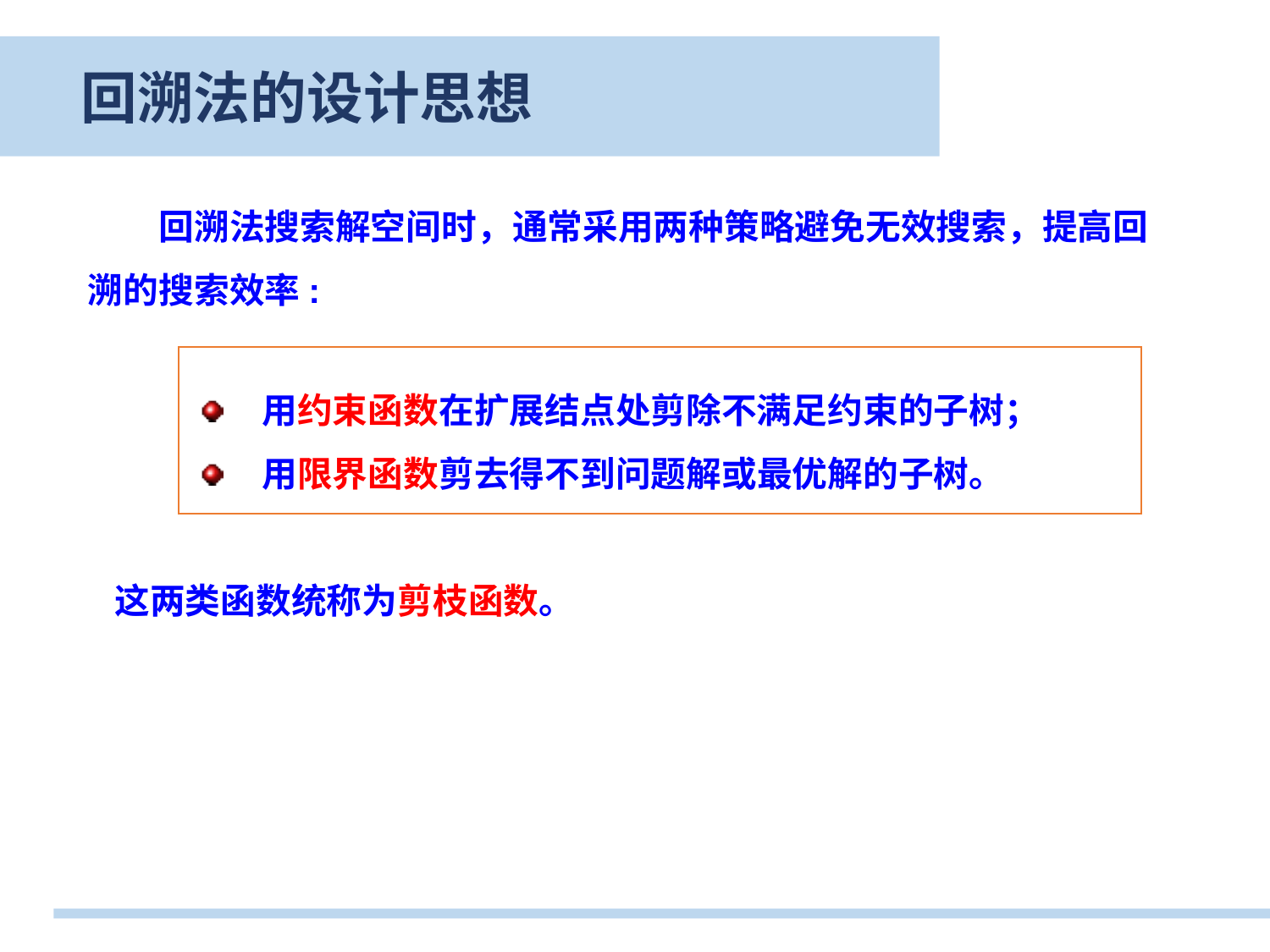

回溯法的设计思想
　　回溯法搜索解空间时，通常采用两种策略避免无效搜索，提高回溯的搜索效率:
用约束函数在扩展结点处剪除不满足约束的子树；
用限界函数剪去得不到问题解或最优解的子树。
这两类函数统称为剪枝函数。